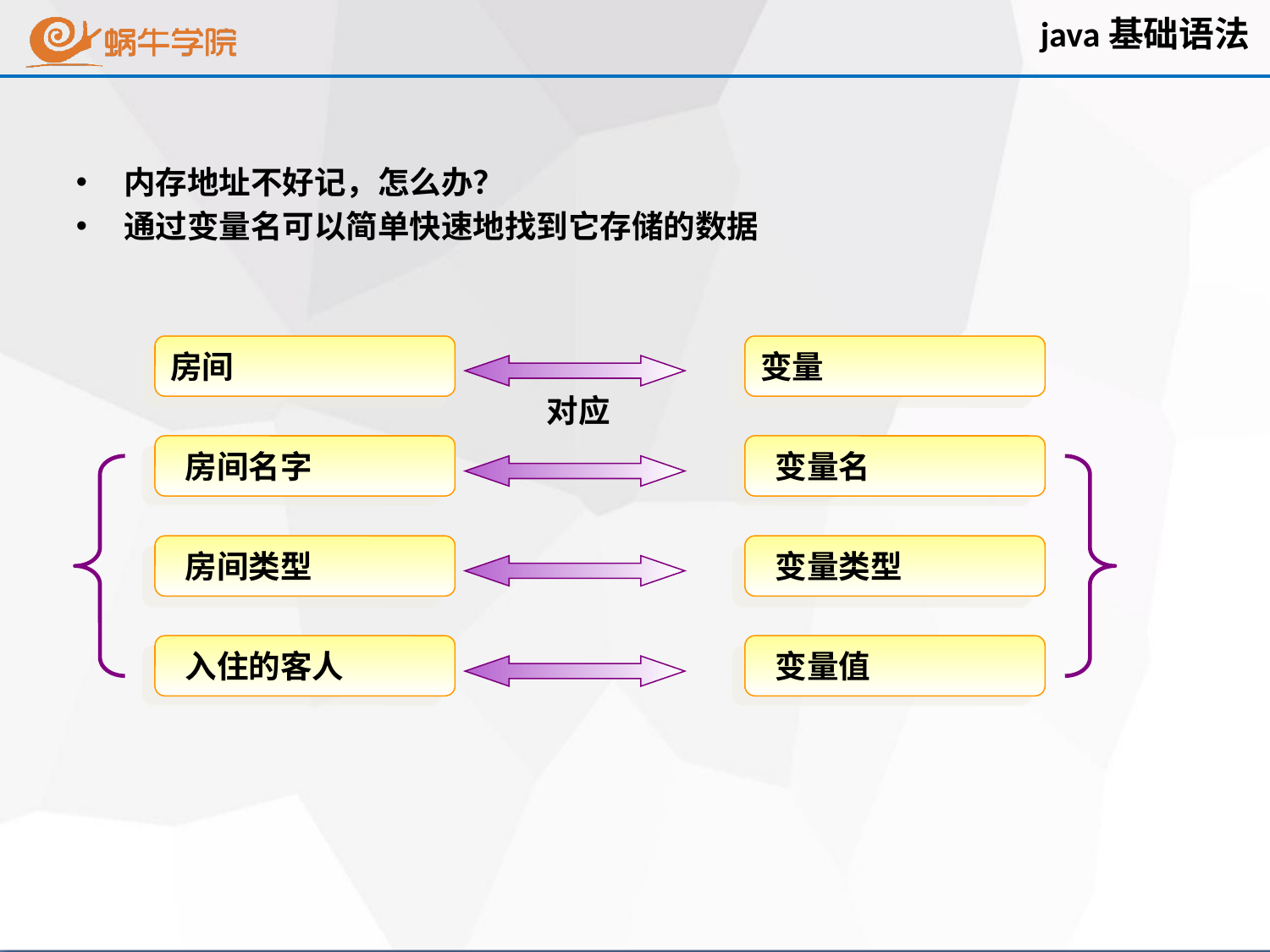

java基础语法

内存地址不好记，怎么办？
通过变量名可以简单快速地找到它存储的数据

房间
变量

对应
 房间名字
 变量名

 房间类型
 变量类型

 入住的客人
 变量值